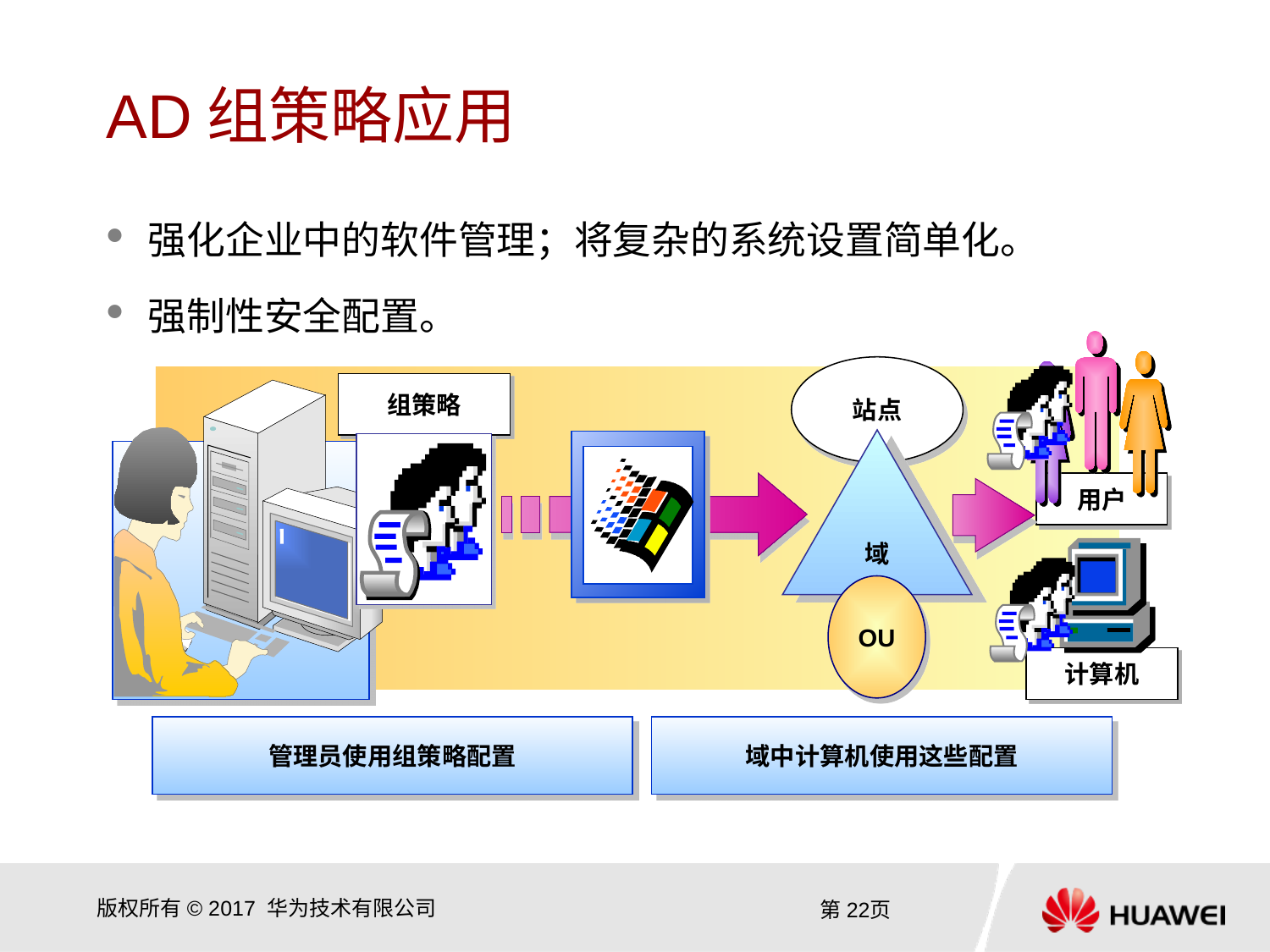

# AD组策略应用
强化企业中的软件管理；将复杂的系统设置简单化。
强制性安全配置。

用户

计算机
站点
域
OU

组策略

管理员使用组策略配置
域中计算机使用这些配置